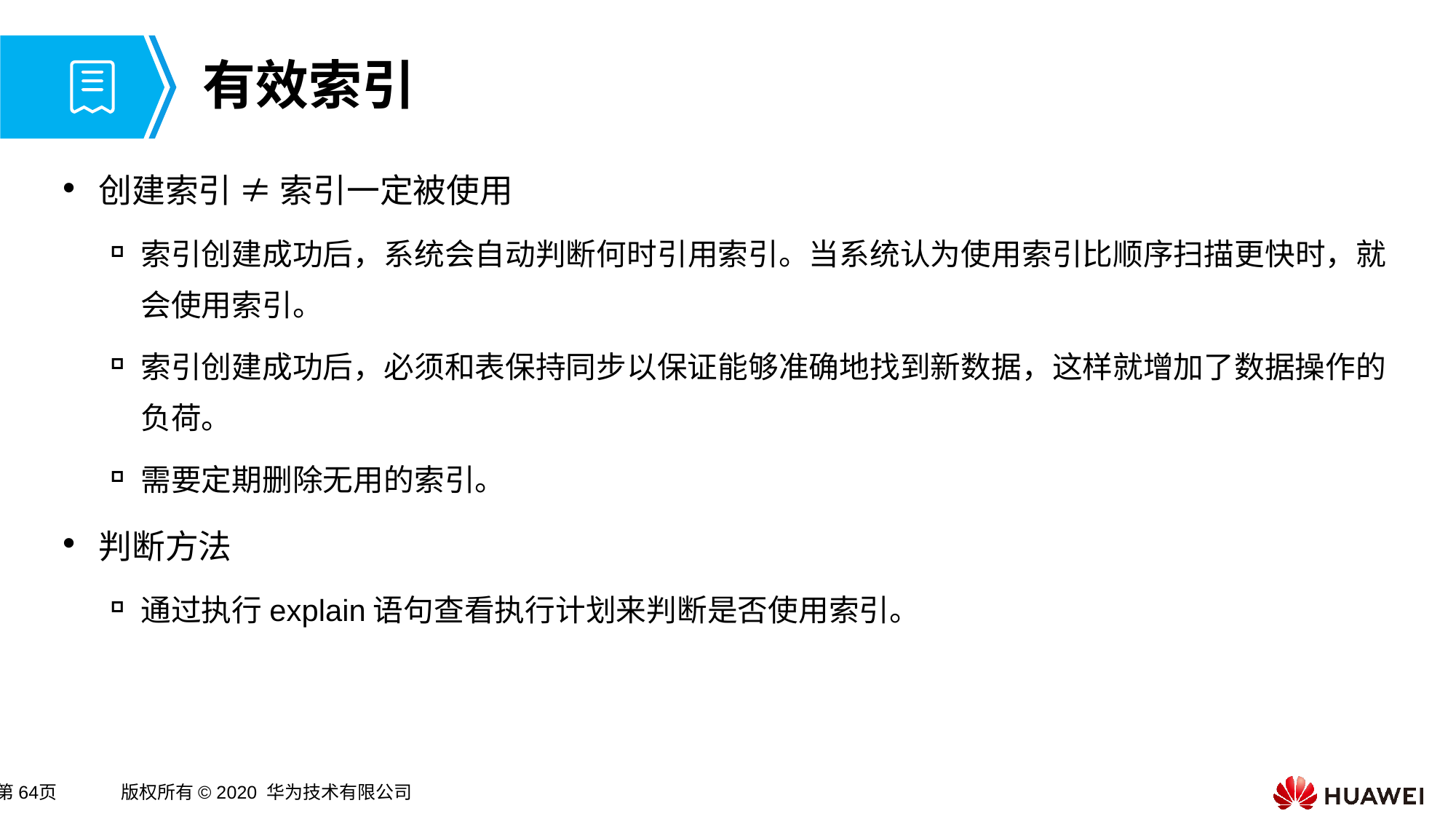

# 有效索引
创建索引 ≠ 索引一定被使用
索引创建成功后，系统会自动判断何时引用索引。当系统认为使用索引比顺序扫描更快时，就会使用索引。
索引创建成功后，必须和表保持同步以保证能够准确地找到新数据，这样就增加了数据操作的负荷。
需要定期删除无用的索引。
判断方法
通过执行explain语句查看执行计划来判断是否使用索引。